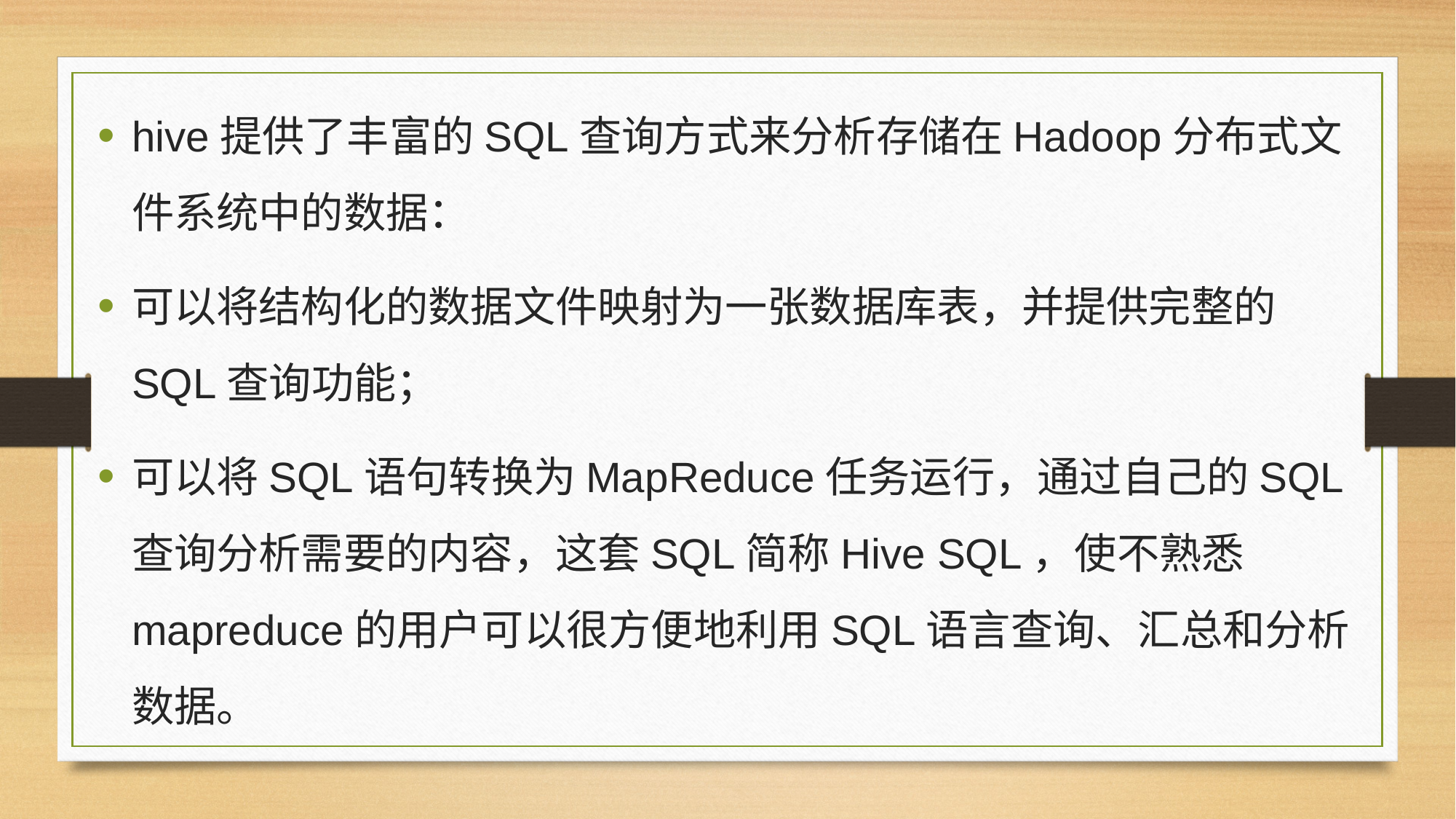

hive提供了丰富的SQL查询方式来分析存储在Hadoop分布式文件系统中的数据：
可以将结构化的数据文件映射为一张数据库表，并提供完整的SQL查询功能；
可以将SQL语句转换为MapReduce任务运行，通过自己的SQL查询分析需要的内容，这套SQL简称Hive SQL，使不熟悉mapreduce的用户可以很方便地利用SQL语言查询、汇总和分析数据。